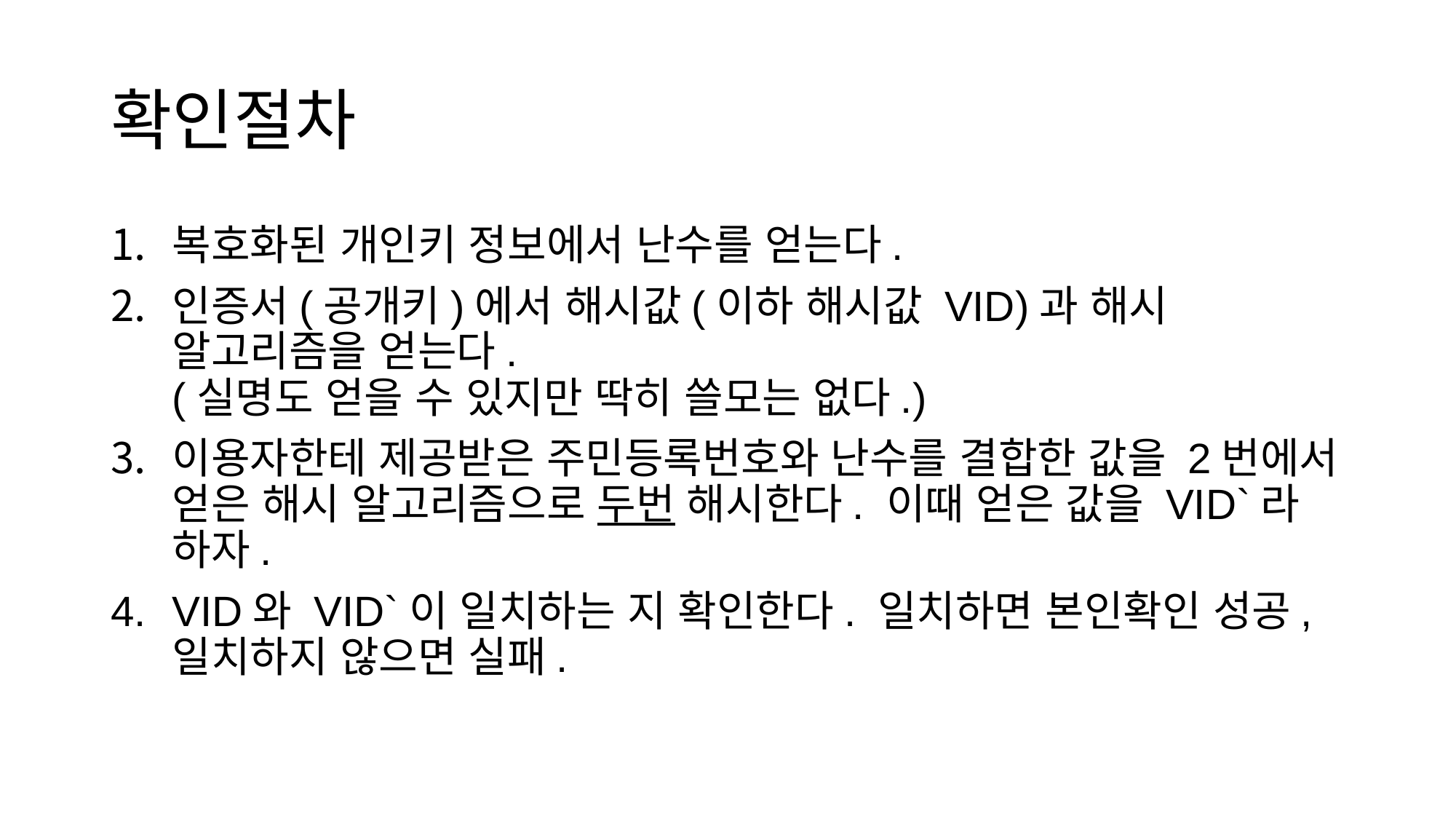

# 확인절차
복호화된 개인키 정보에서 난수를 얻는다.
인증서(공개키)에서 해시값(이하 해시값 VID)과 해시 알고리즘을 얻는다.
(실명도 얻을 수 있지만 딱히 쓸모는 없다.)
이용자한테 제공받은 주민등록번호와 난수를 결합한 값을 2번에서 얻은 해시 알고리즘으로 두번 해시한다. 이때 얻은 값을 VID`라 하자.
VID와 VID`이 일치하는 지 확인한다. 일치하면 본인확인 성공, 일치하지 않으면 실패.